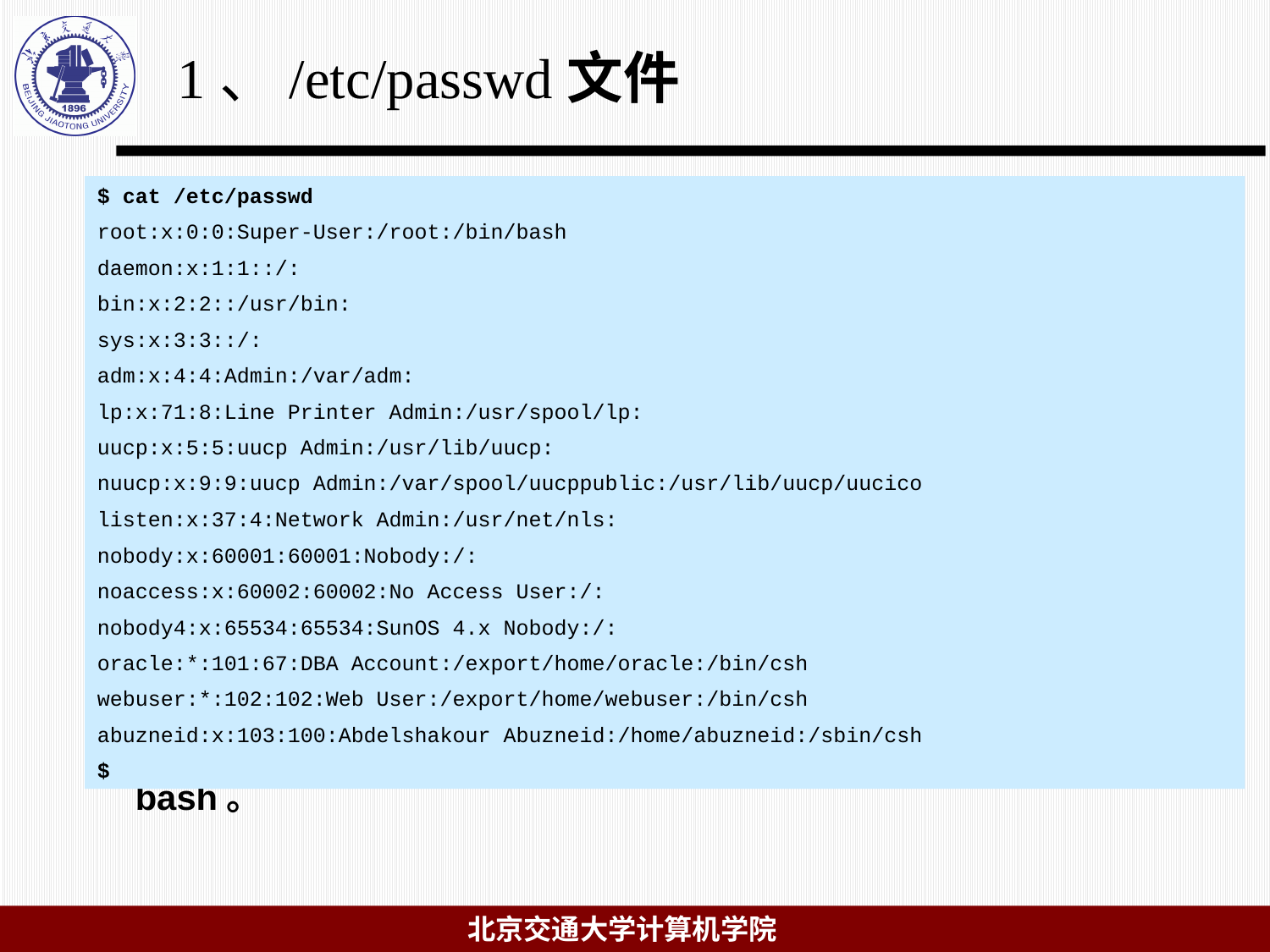

# 1、/etc/passwd文件
$ cat /etc/passwd
root:x:0:0:Super-User:/root:/bin/bash
daemon:x:1:1::/:
bin:x:2:2::/usr/bin:
sys:x:3:3::/:
adm:x:4:4:Admin:/var/adm:
lp:x:71:8:Line Printer Admin:/usr/spool/lp:
uucp:x:5:5:uucp Admin:/usr/lib/uucp:
nuucp:x:9:9:uucp Admin:/var/spool/uucppublic:/usr/lib/uucp/uucico
listen:x:37:4:Network Admin:/usr/net/nls:
nobody:x:60001:60001:Nobody:/:
noaccess:x:60002:60002:No Access User:/:
nobody4:x:65534:65534:SunOS 4.x Nobody:/:
oracle:*:101:67:DBA Account:/export/home/oracle:/bin/csh
webuser:*:102:102:Web User:/export/home/webuser:/bin/csh
abuzneid:x:103:100:Abdelshakour Abuzneid:/home/abuzneid:/sbin/csh
$
例如：passwd文件中的两条记录内容如下：

            root:x:0:0:Super-User:/root:/bin/bash
            go:x:500:500::/home/go:/bin/bash

第一条记录描述了root账号。可以看到，登录名为root；密码为“x”，表示真实口令被存放在/etc/shadows文件中；UID为0，因为系统认为UID为0的用户可以不受通常的安全限制；GID也为0，这是惯例，表示这是root组群。系统中很多文件都属于root账号和root组群；用户名为Super-User；主目录为/root；默认的shell程序为bash.

第二条记录描述了系统中一个普通的个人用户。其中，登录名为go；密码“x”；UID为500；GID为500，表明go所在组群在/etc/group文件中编号为500；用户名字段为空，表示没有为该用户指定附加的描述信息；用户主目录为/home/go；默认的shell程序为bash。